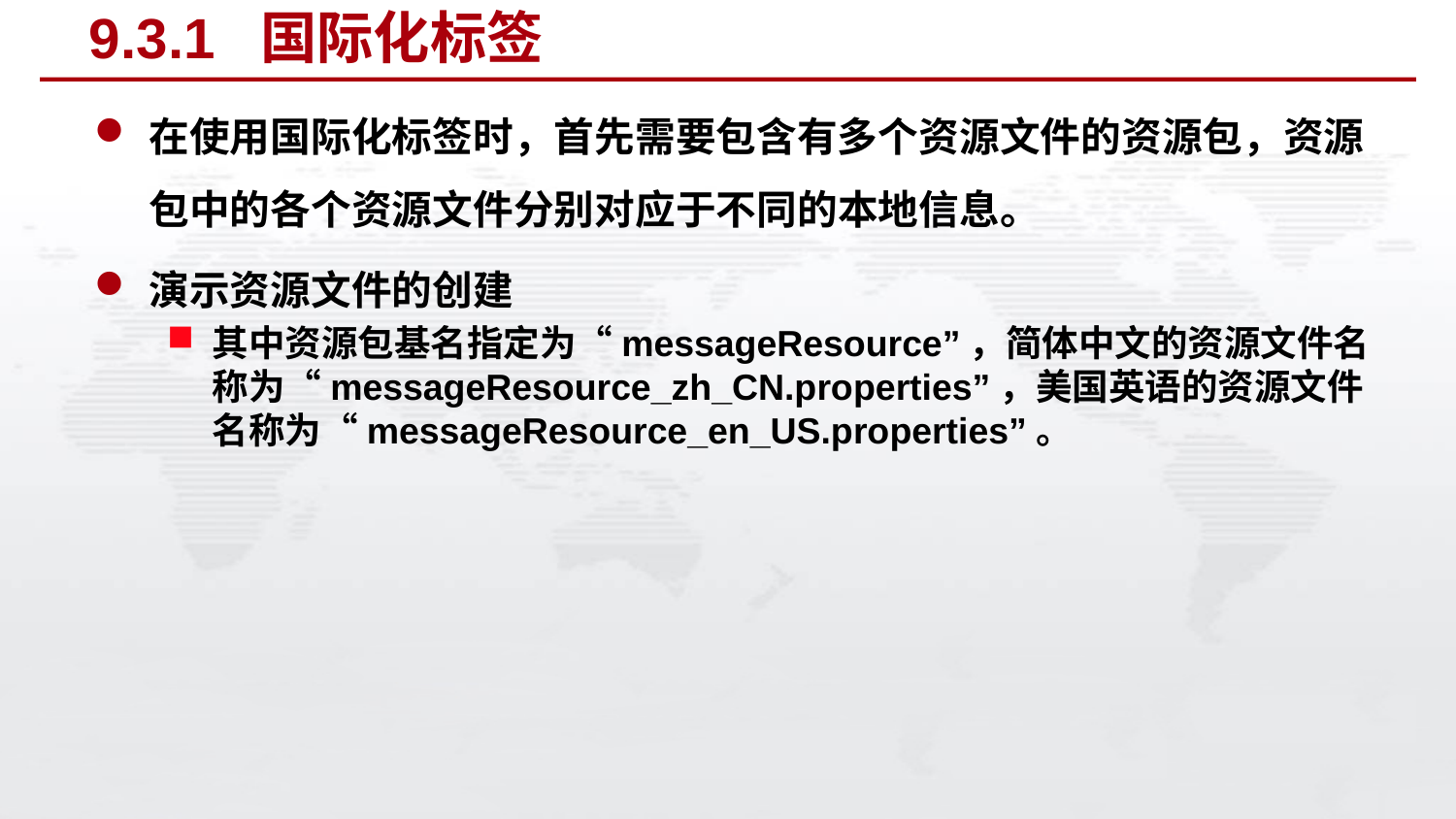

# 9.3.1  国际化标签
在使用国际化标签时，首先需要包含有多个资源文件的资源包，资源包中的各个资源文件分别对应于不同的本地信息。
演示资源文件的创建
其中资源包基名指定为“messageResource”，简体中文的资源文件名称为“messageResource_zh_CN.properties”，美国英语的资源文件名称为“messageResource_en_US.properties”。